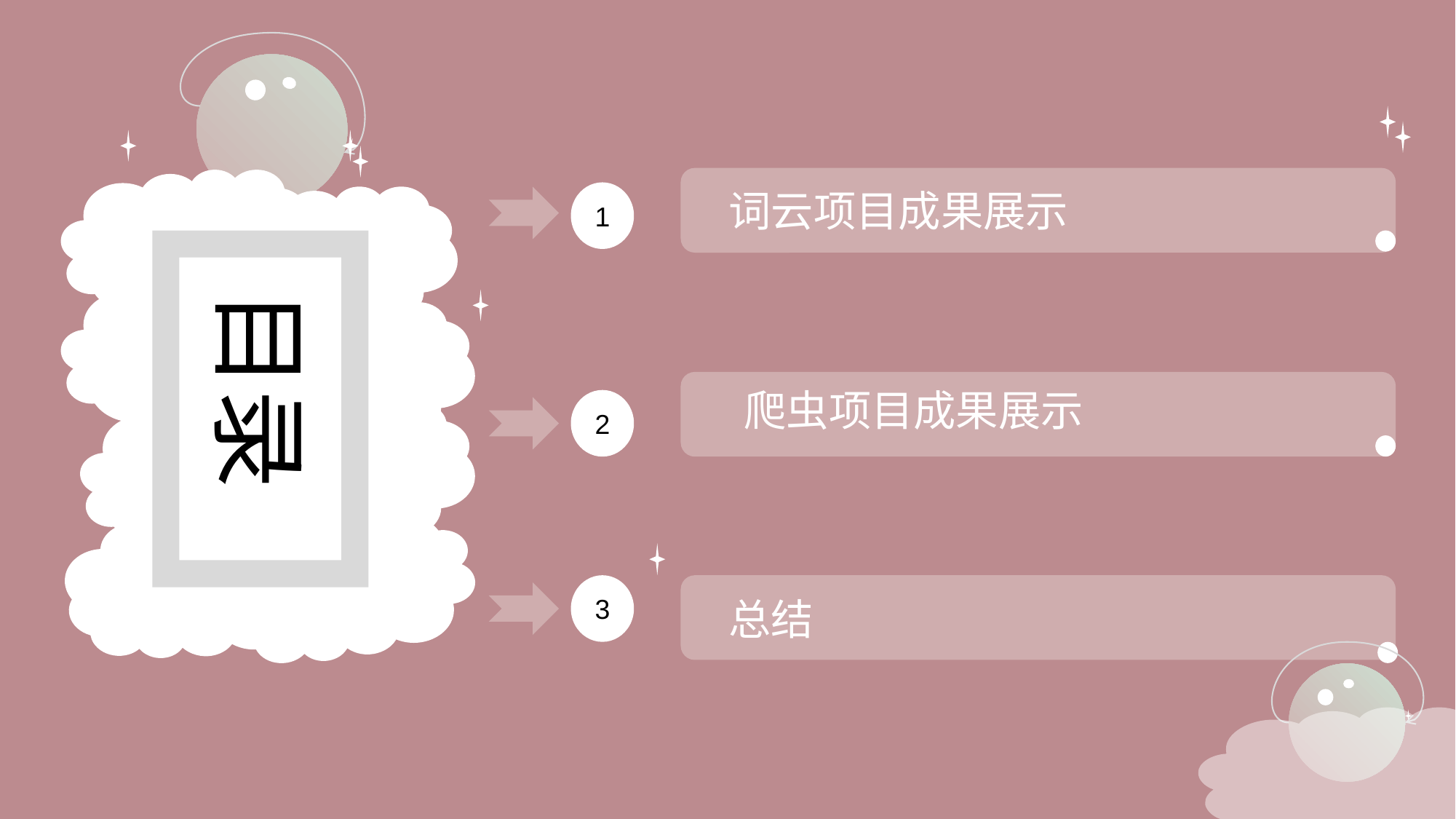

目录

词云项目成果展示
1

爬虫项目成果展示
2

3

总结